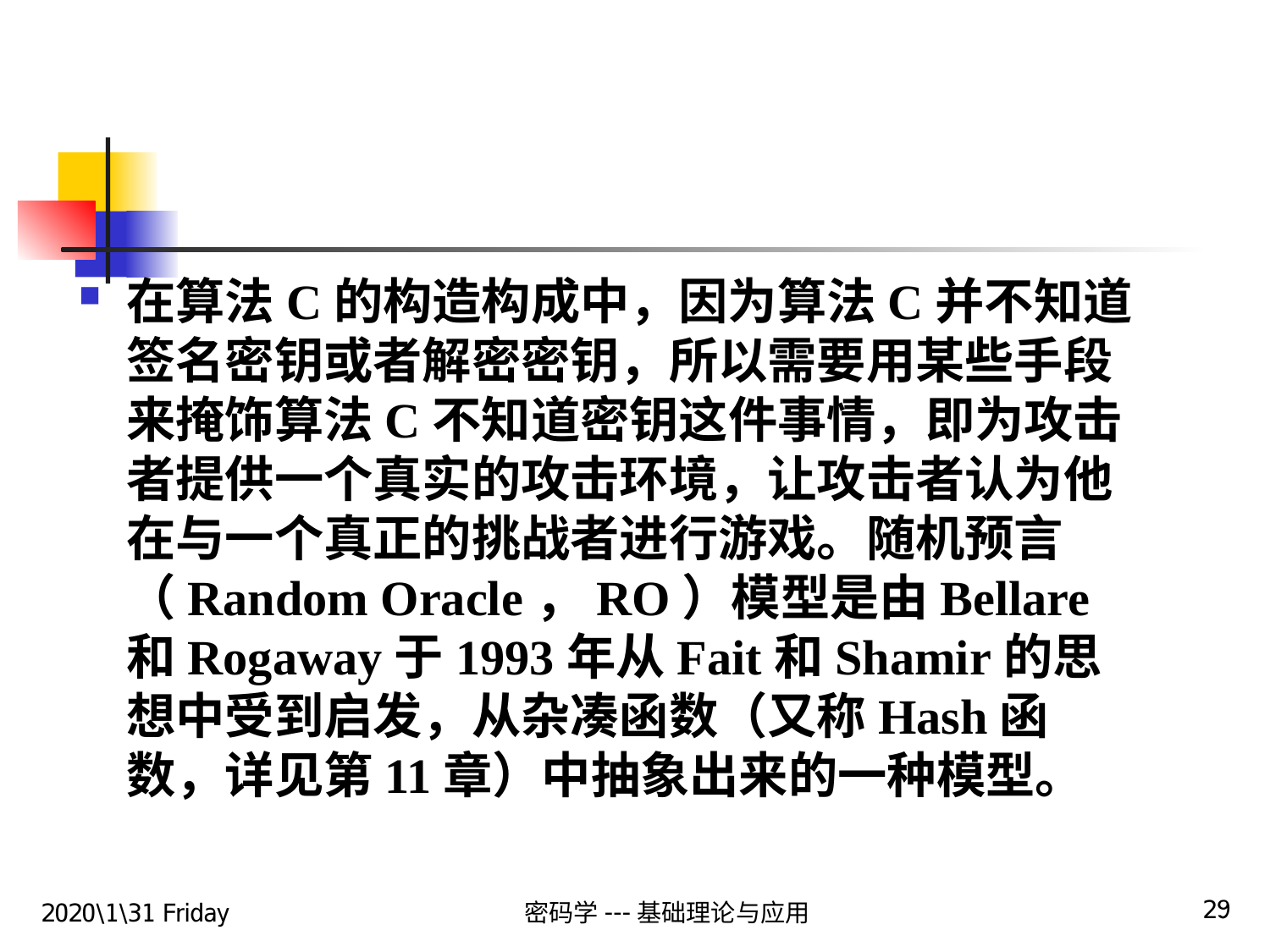

在算法C的构造构成中，因为算法C并不知道签名密钥或者解密密钥，所以需要用某些手段来掩饰算法C不知道密钥这件事情，即为攻击者提供一个真实的攻击环境，让攻击者认为他在与一个真正的挑战者进行游戏。随机预言（Random Oracle，RO）模型是由Bellare和Rogaway于1993年从Fait和Shamir的思想中受到启发，从杂凑函数（又称Hash函数，详见第11章）中抽象出来的一种模型。

29
2020\1\31 Friday
密码学---基础理论与应用